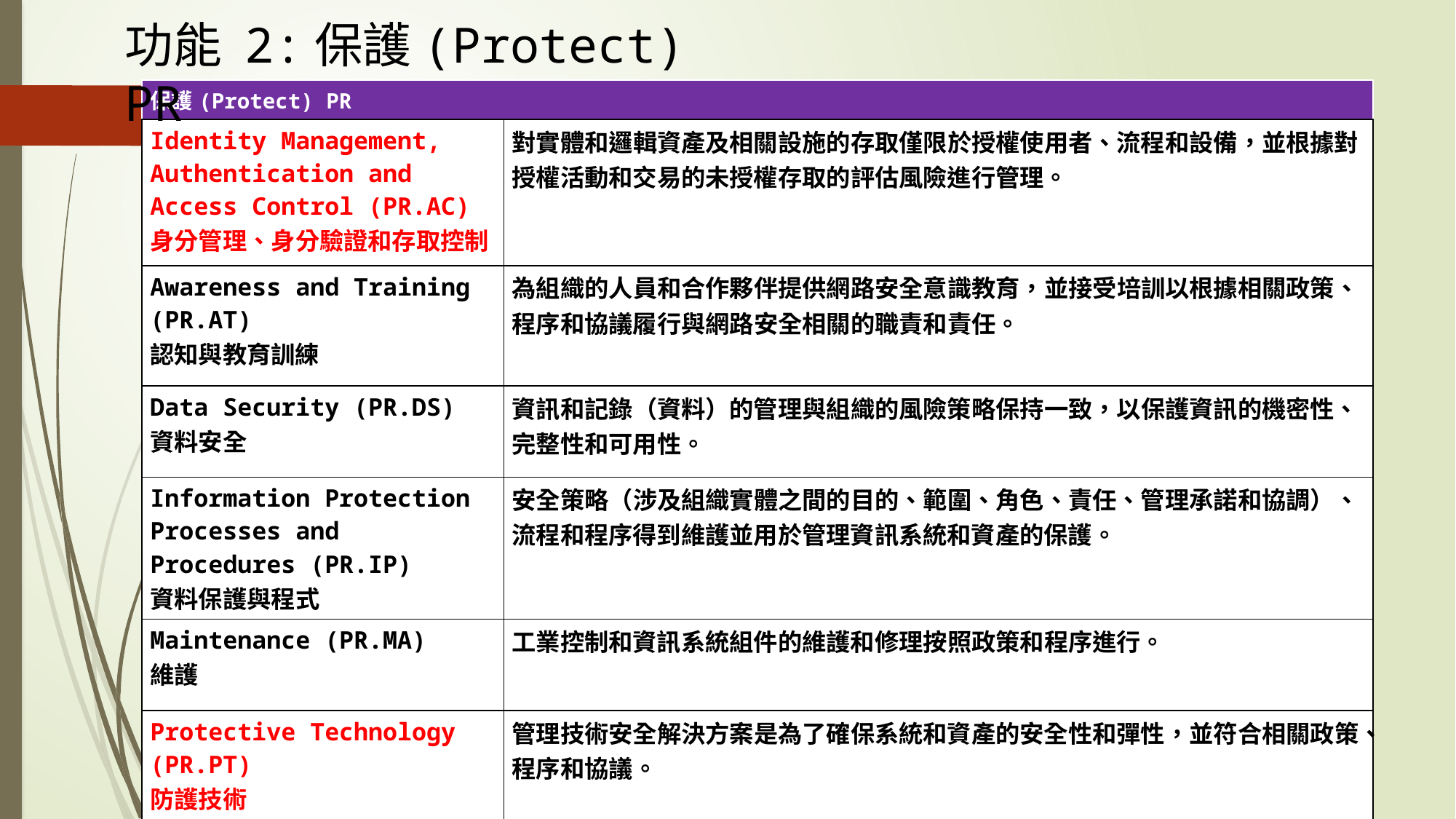

功能 2:保護(Protect) PR
| 保護(Protect) PR |  |
| --- | --- |
| Identity Management, Authentication and Access Control (PR.AC) 身分管理、身分驗證和存取控制 | 對實體和邏輯資產及相關設施的存取僅限於授權使用者、流程和設備，並根據對授權活動和交易的未授權存取的評估風險進行管理。 |
| Awareness and Training (PR.AT) 認知與教育訓練 | 為組織的人員和合作夥伴提供網路安全意識教育，並接受培訓以根據相關政策、程序和協議履行與網路安全相關的職責和責任。 |
| Data Security (PR.DS) 資料安全 | 資訊和記錄（資料）的管理與組織的風險策略保持一致，以保護資訊的機密性、完整性和可用性。 |
| Information Protection Processes and Procedures (PR.IP) 資料保護與程式 | 安全策略（涉及組織實體之間的目的、範圍、角色、責任、管理承諾和協調）、流程和程序得到維護並用於管理資訊系統和資產的保護。 |
| Maintenance (PR.MA) 維護 | 工業控制和資訊系統組件的維護和修理按照政策和程序進行。 |
| Protective Technology (PR.PT) 防護技術 | 管理技術安全解決方案是為了確保系統和資產的安全性和彈性，並符合相關政策、程序和協議。 |